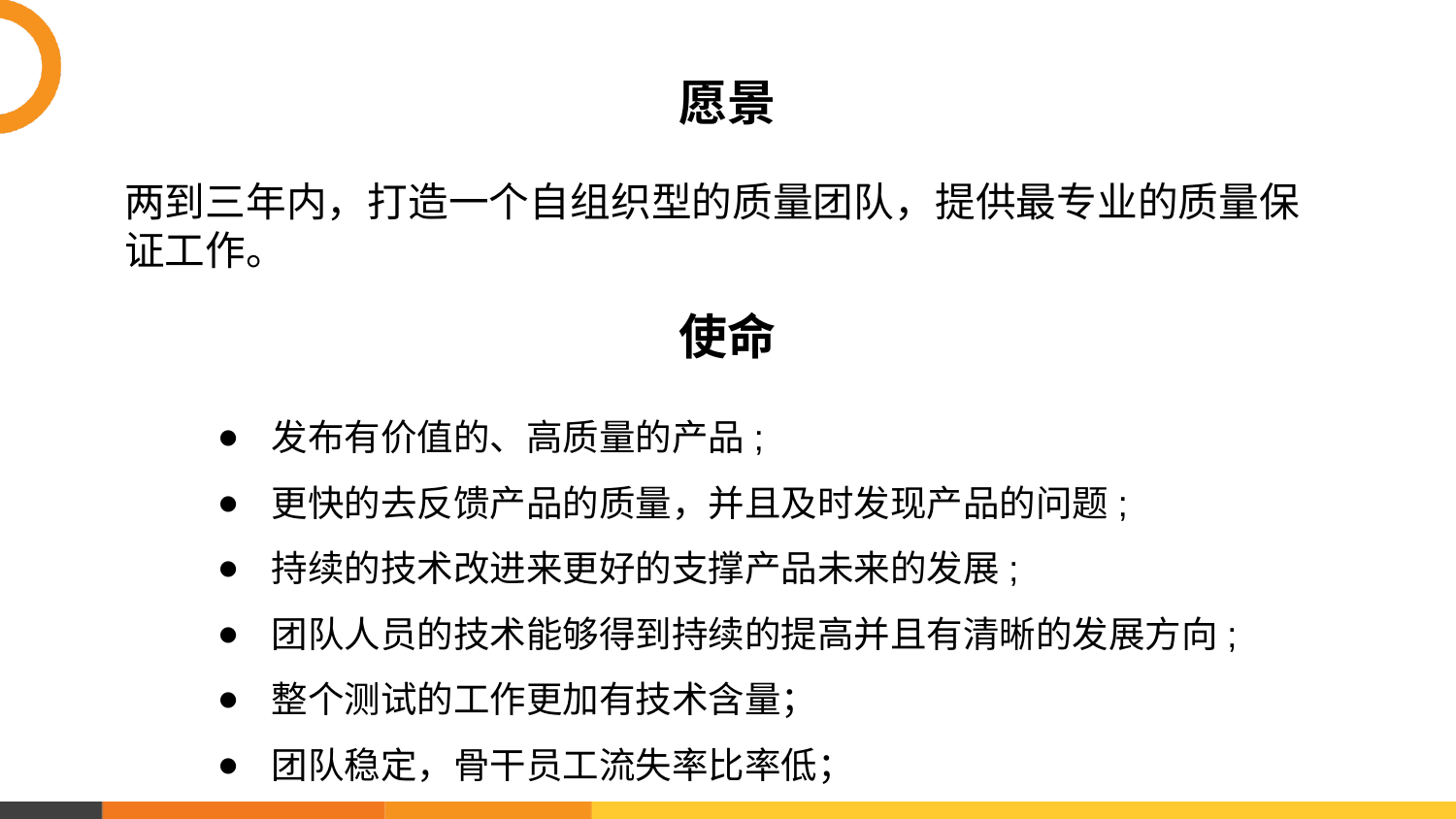

# 愿景
两到三年内，打造一个自组织型的质量团队，提供最专业的质量保证工作。

使命
发布有价值的、高质量的产品;
更快的去反馈产品的质量，并且及时发现产品的问题;
持续的技术改进来更好的支撑产品未来的发展;
团队人员的技术能够得到持续的提高并且有清晰的发展方向;
整个测试的工作更加有技术含量；
团队稳定，骨干员工流失率比率低；